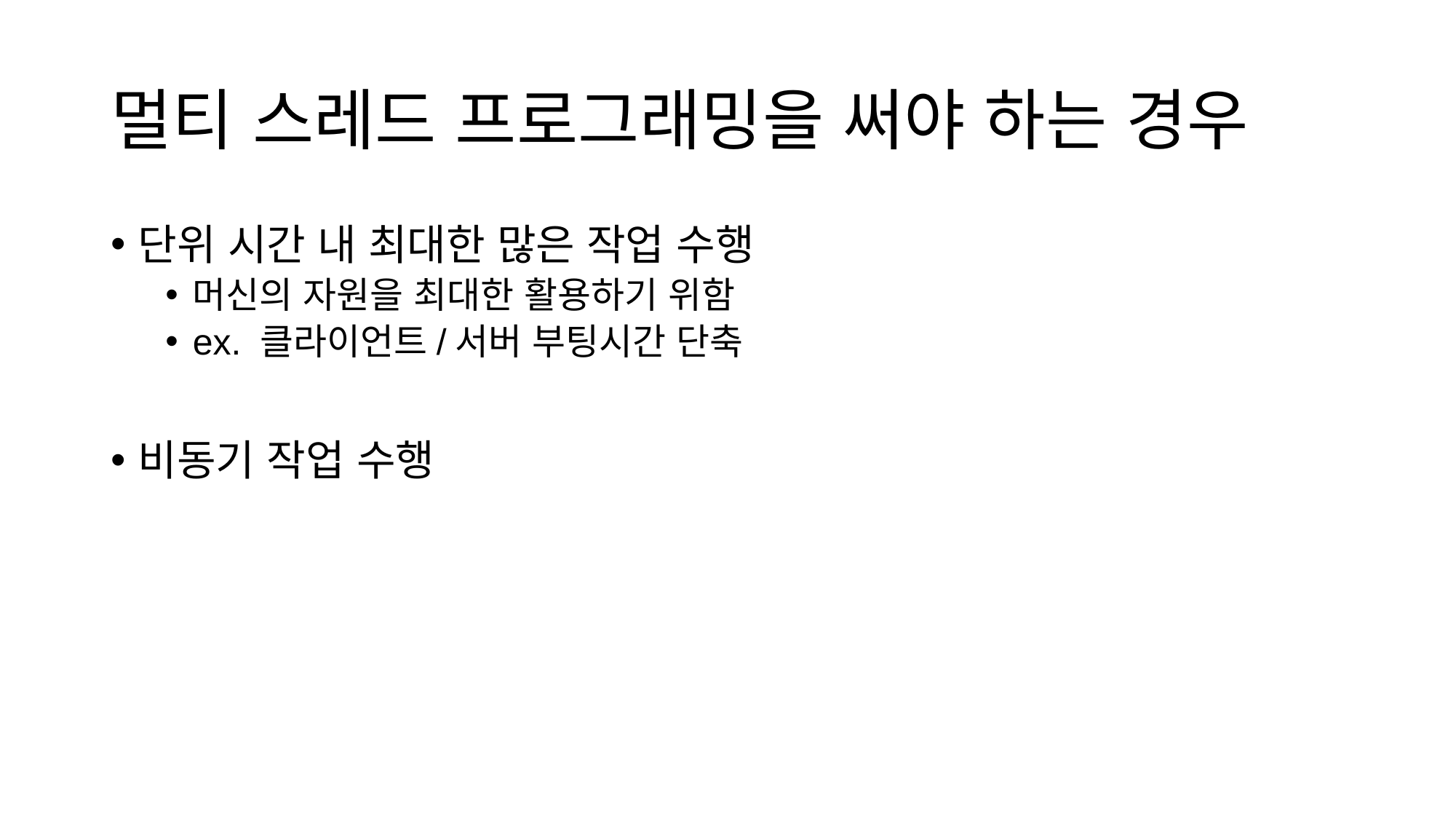

# 멀티 스레드 프로그래밍을 써야 하는 경우
단위 시간 내 최대한 많은 작업 수행
머신의 자원을 최대한 활용하기 위함
ex. 클라이언트/서버 부팅시간 단축

비동기 작업 수행
‘응답없음’ 띄우지 않고 비용이 큰 작업(특히 I/O) 실행
반응성이 중요한 어플리케이션(게임)의 경우,
유저의 입력에 대한 반응을 계속 유지한 채로 별도의 큰 작업을 수행
ex. 파일 로딩 -> Deamon thread 사용

-> 한마디로 성능 때문